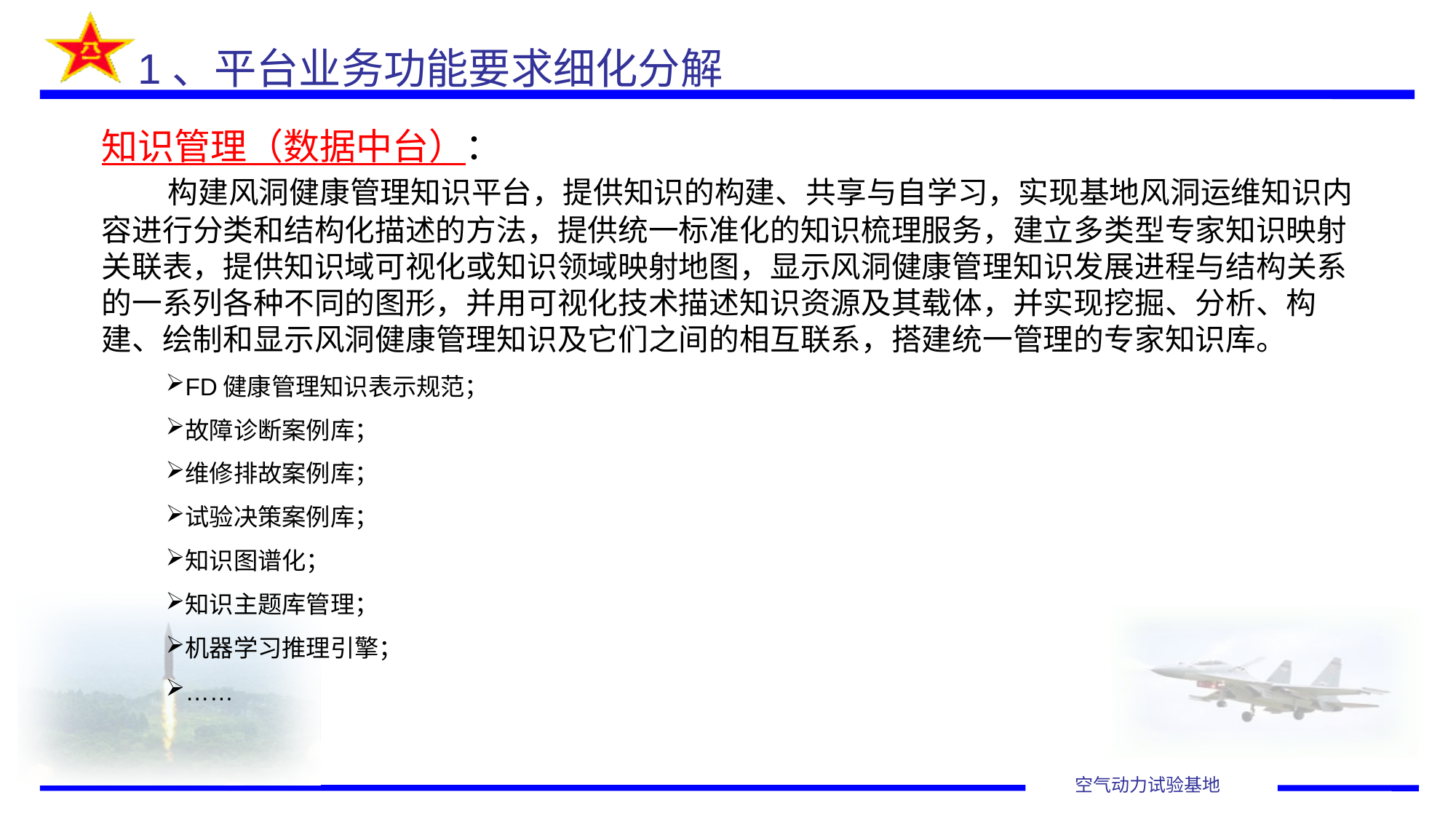

# 1、平台业务功能要求细化分解
知识管理（数据中台）：
       构建风洞健康管理知识平台，提供知识的构建、共享与自学习，实现基地风洞运维知识内容进行分类和结构化描述的方法，提供统一标准化的知识梳理服务，建立多类型专家知识映射关联表，提供知识域可视化或知识领域映射地图，显示风洞健康管理知识发展进程与结构关系的一系列各种不同的图形，并用可视化技术描述知识资源及其载体，并实现挖掘、分析、构建、绘制和显示风洞健康管理知识及它们之间的相互联系，搭建统一管理的专家知识库。
FD健康管理知识表示规范；
故障诊断案例库；
维修排故案例库；
试验决策案例库；
知识图谱化；
知识主题库管理；
机器学习推理引擎；
……